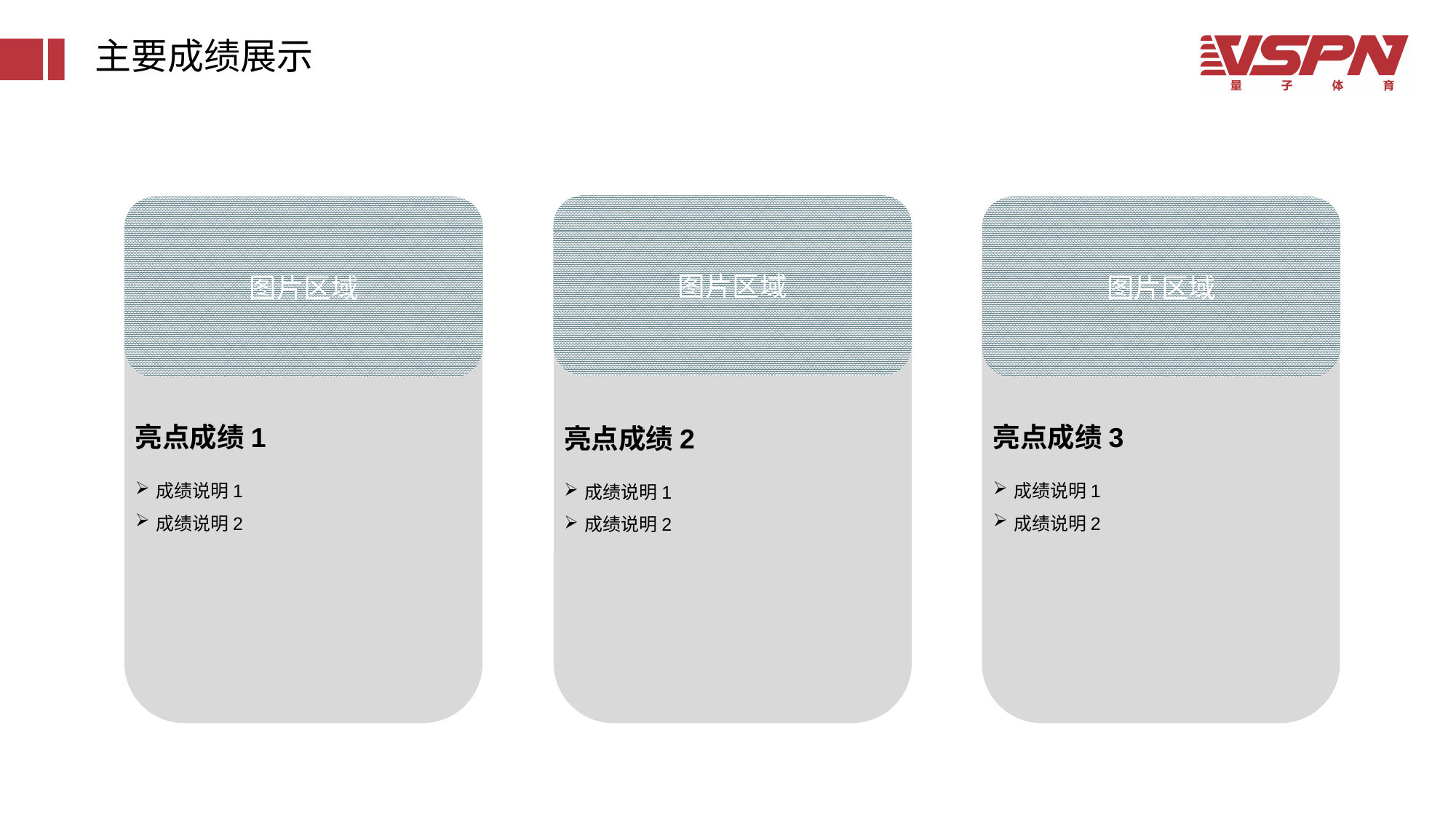

主要成绩展示
图片区域

图片区域

图片区域
亮点成绩1
成绩说明1
成绩说明2
亮点成绩3
成绩说明1
成绩说明2
亮点成绩2
成绩说明1
成绩说明2